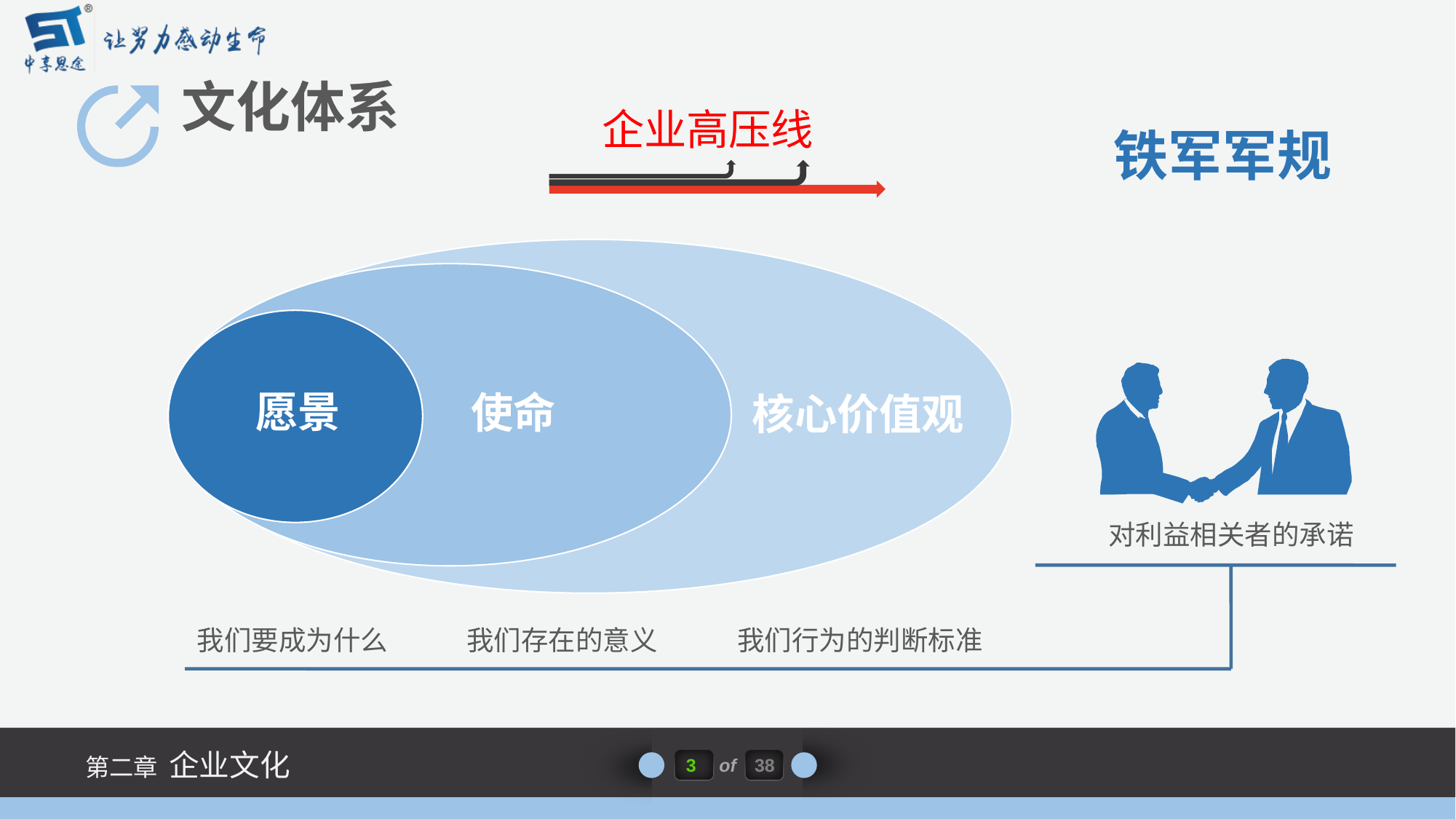

文化体系

企业高压线
铁军军规

愿景
使命
核心价值观
对利益相关者的承诺

我们要成为什么
我们存在的意义
我们行为的判断标准

第二章  企业文化